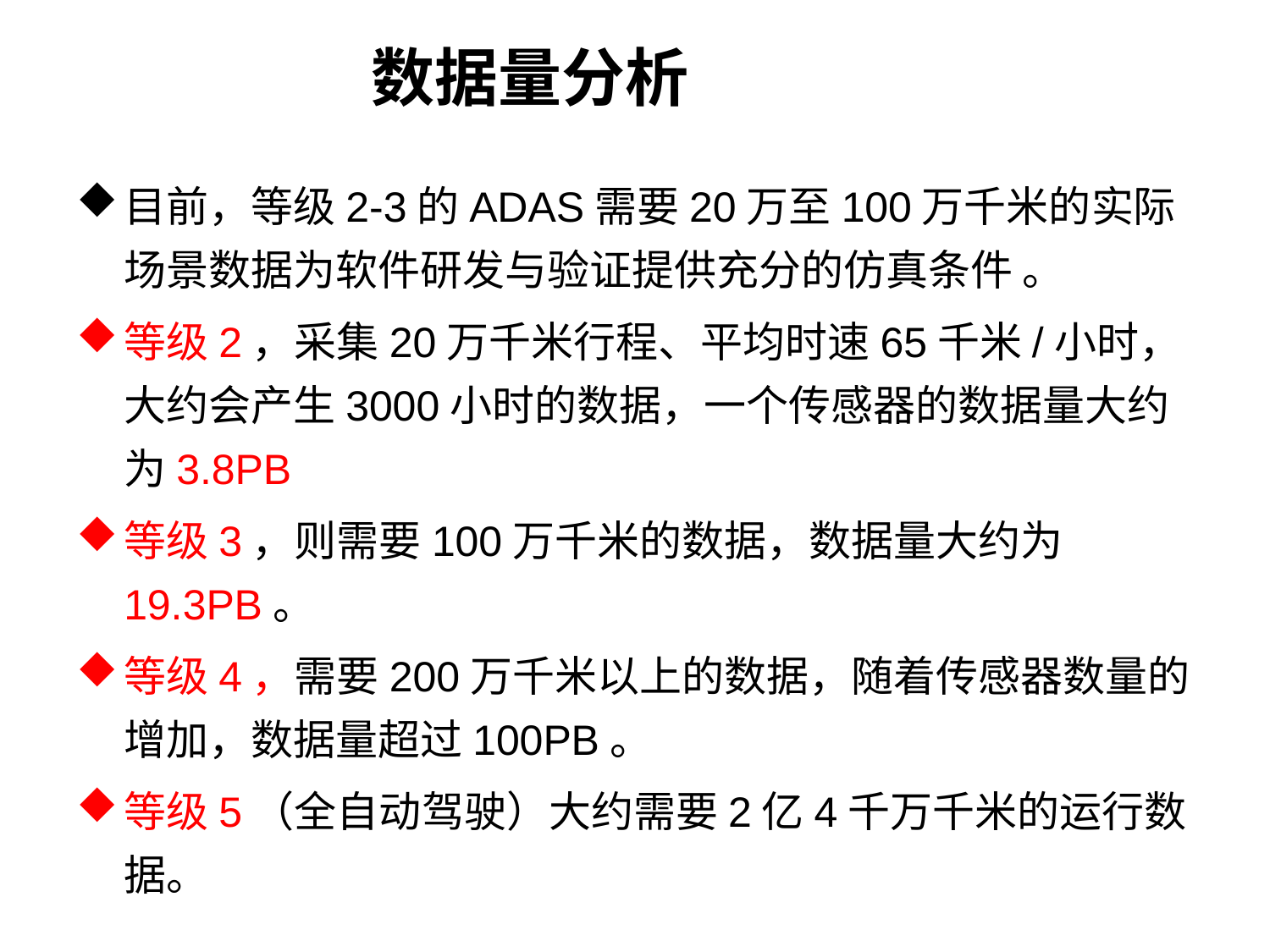

# 数据量分析
目前，等级2-3的ADAS需要20万至100万千米的实际场景数据为软件研发与验证提供充分的仿真条件 。
等级2，采集20万千米行程、平均时速65千米/小时，大约会产生3000小时的数据，一个传感器的数据量大约为3.8PB
等级3，则需要100万千米的数据，数据量大约为19.3PB。
等级4，需要200万千米以上的数据，随着传感器数量的增加，数据量超过100PB。
等级5（全自动驾驶）大约需要2亿4千万千米的运行数据。